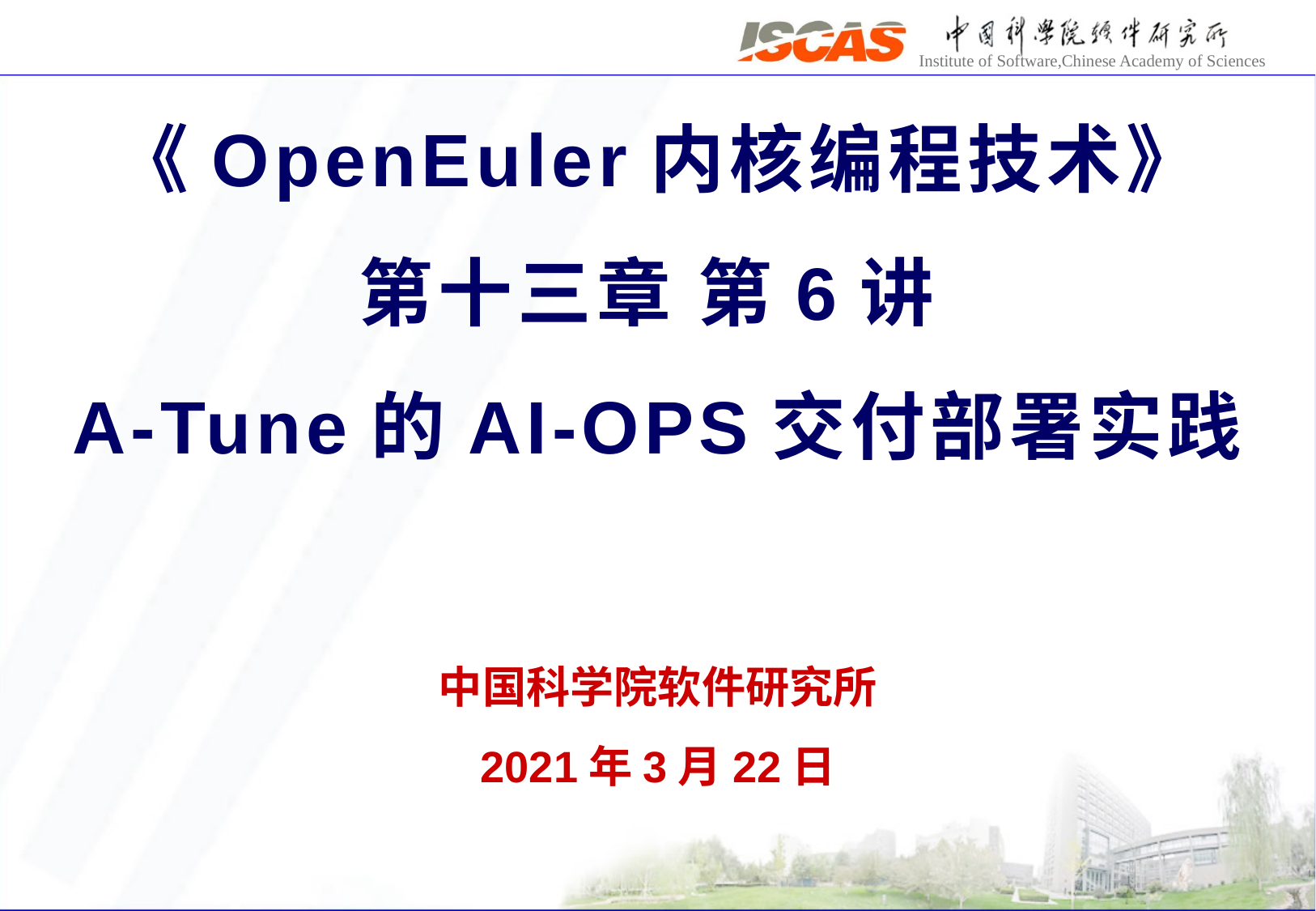

《OpenEuler内核编程技术》
第十三章 第6讲
A-Tune的AI-OPS交付部署实践
中国科学院软件研究所
2021年3月22日